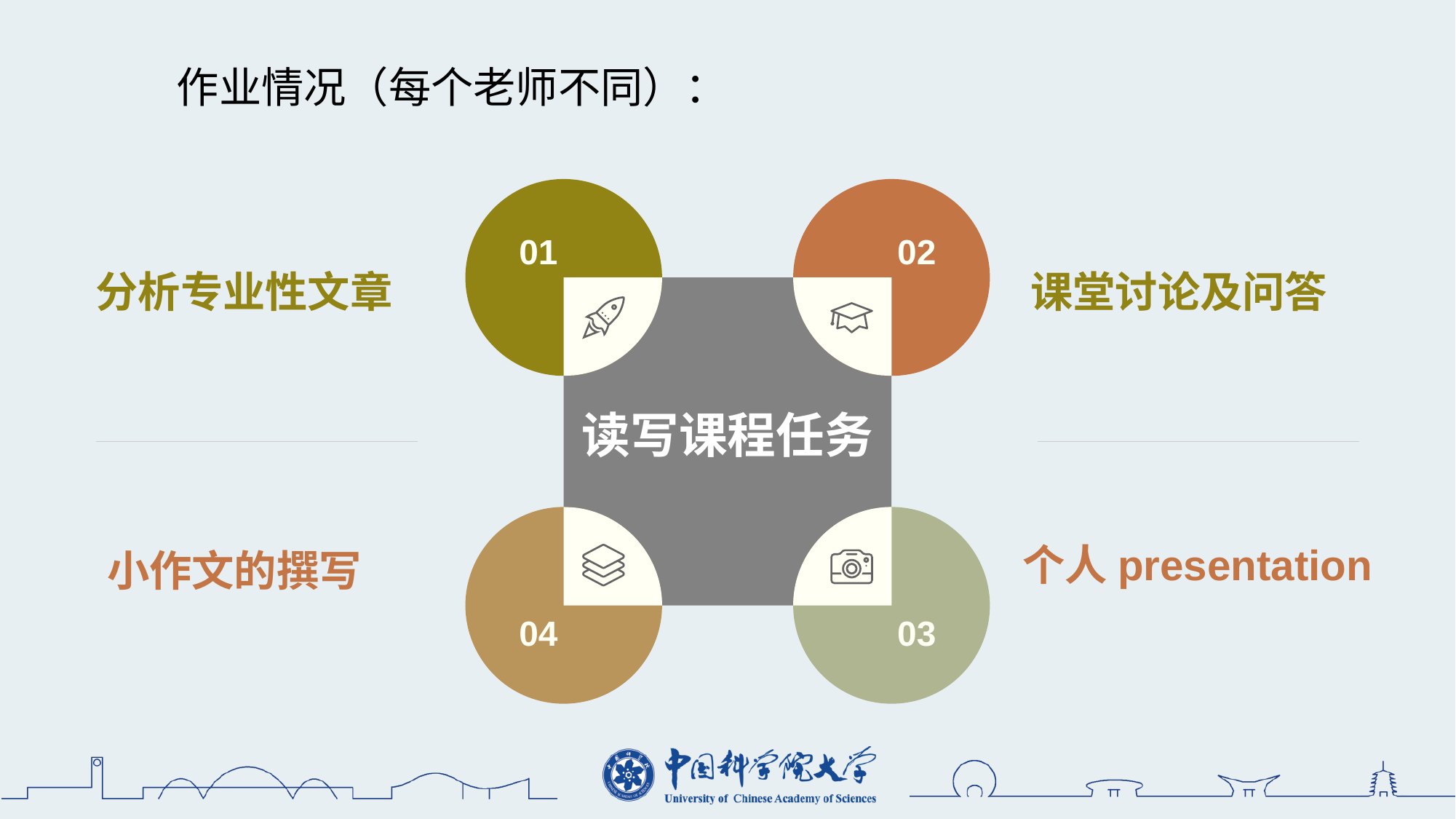

作业情况（每个老师不同）：

01
02

读写课程任务

04
03
分析专业性文章
课堂讨论及问答
个人presentation
小作文的撰写